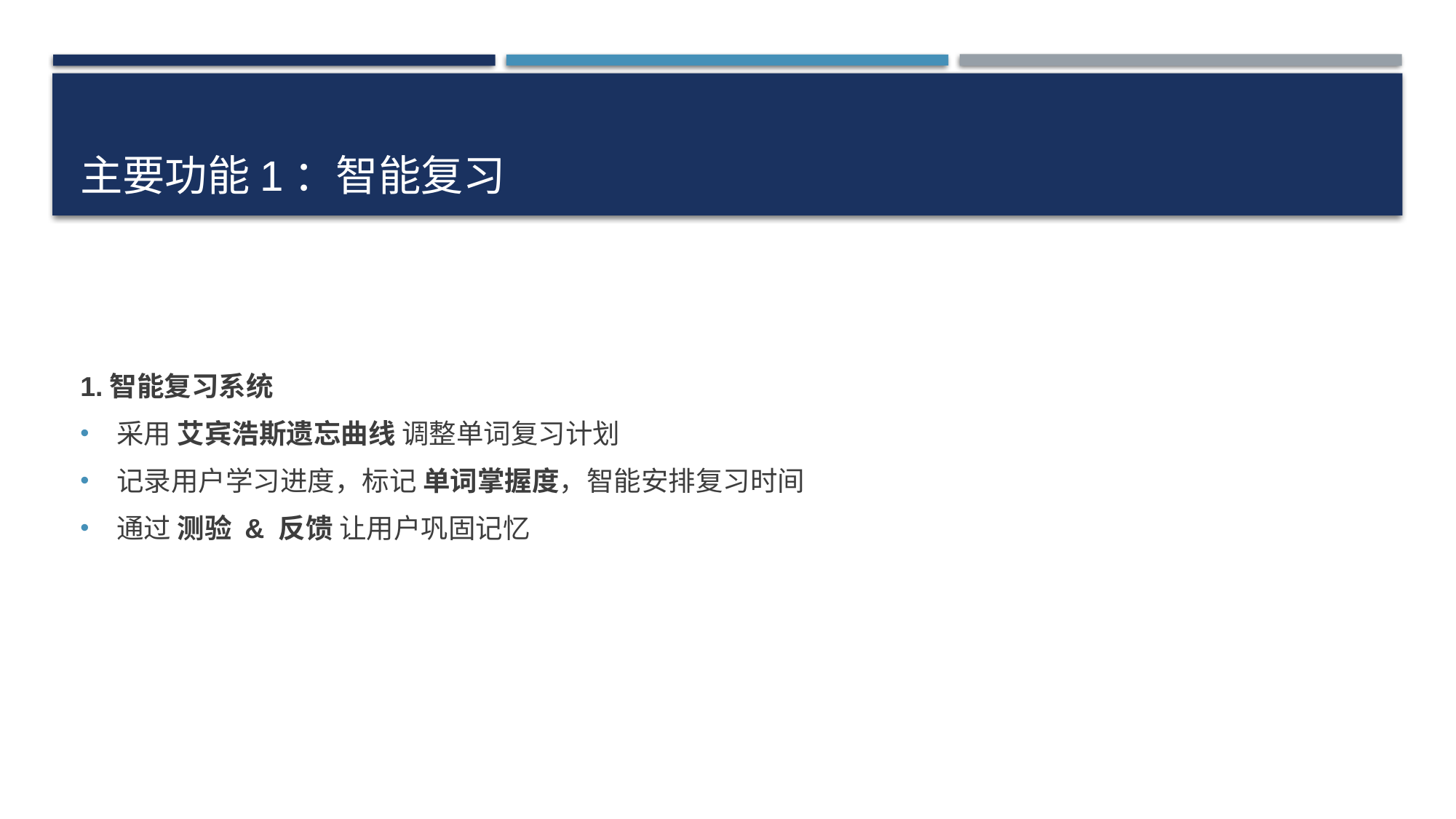

# 主要功能1：智能复习
1.智能复习系统
采用 艾宾浩斯遗忘曲线 调整单词复习计划
记录用户学习进度，标记 单词掌握度，智能安排复习时间
通过 测验 & 反馈 让用户巩固记忆